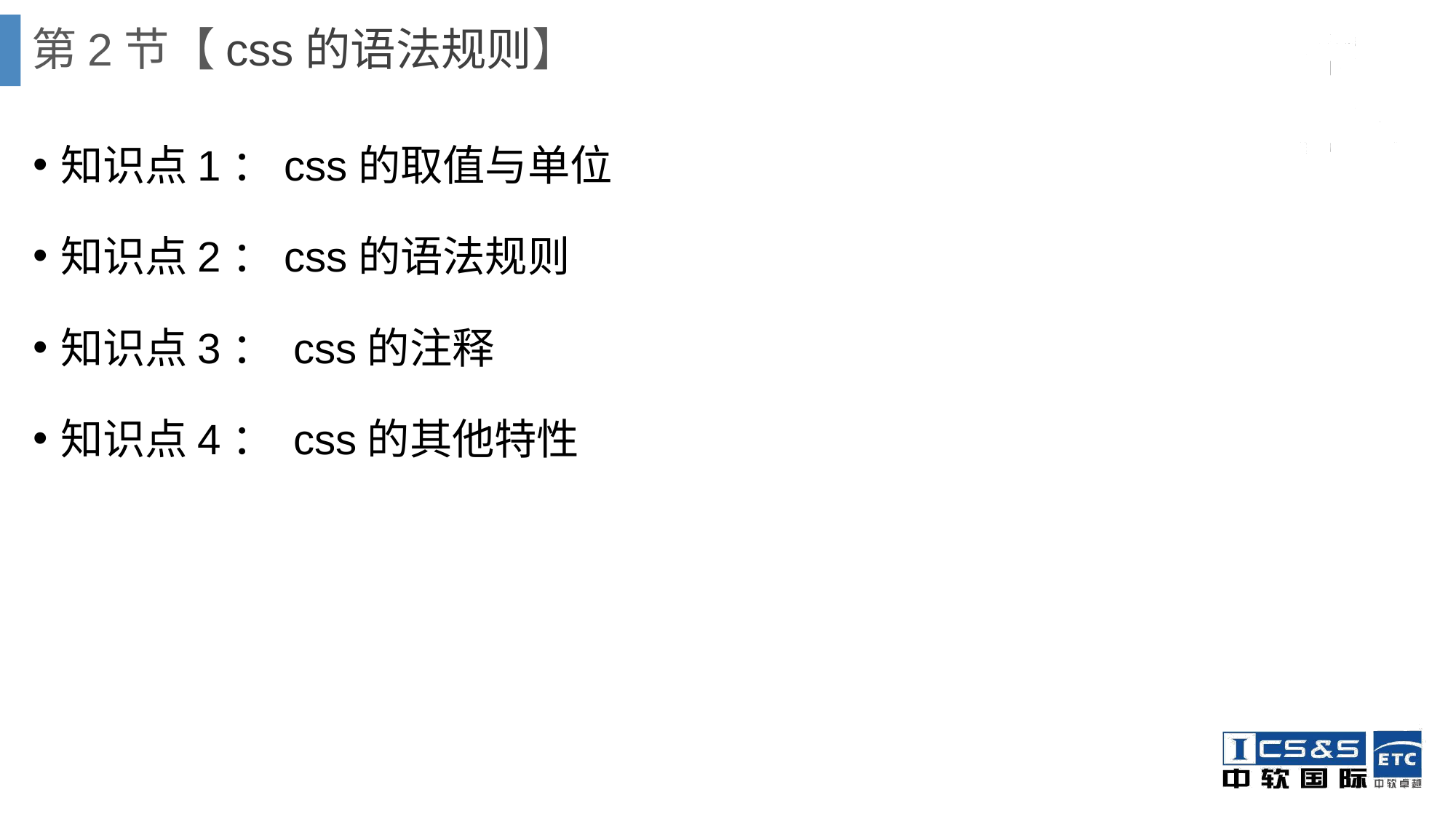

# 第2节【css的语法规则】
知识点1：css的取值与单位
知识点2：css的语法规则
知识点3： css的注释
知识点4： css的其他特性